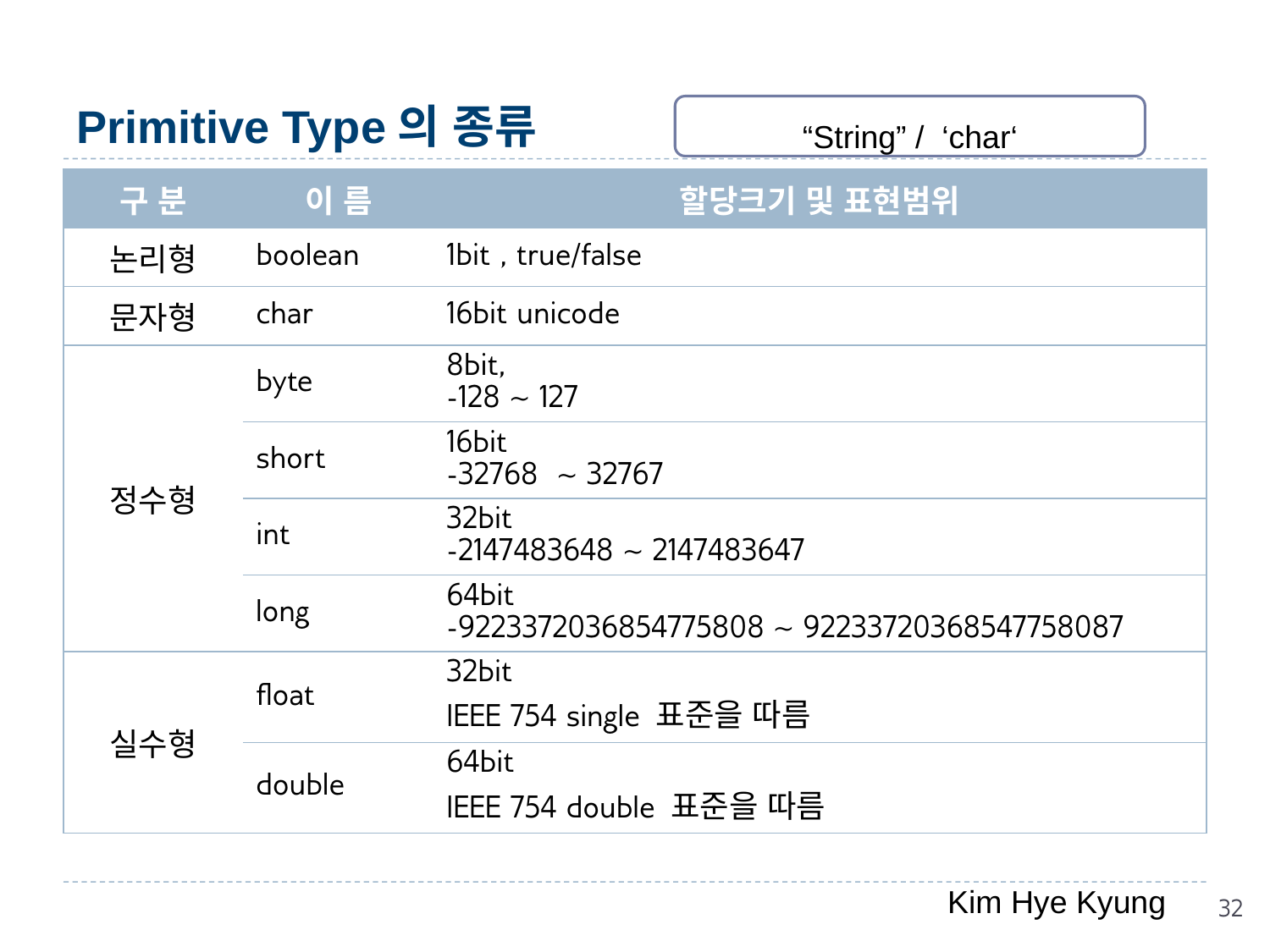

# Primitive Type의 종류
“String” /  ‘char‘
| 구 분 | 이 름 | 할당크기 및 표현범위 |
| --- | --- | --- |
| 논리형 | boolean | 1bit , true/false |
| 문자형 | char | 16bit unicode |
| 정수형 | byte | 8bit, -128 ~ 127 |
|  | short | 16bit -32768 ~ 32767 |
|  | int | 32bit -2147483648 ~ 2147483647 |
|  | long | 64bit -9223372036854775808 ~ 92233720368547758087 |
| 실수형 | float | 32bit IEEE 754 single 표준을 따름 |
|  | double | 64bit IEEE 754 double 표준을 따름 |
32